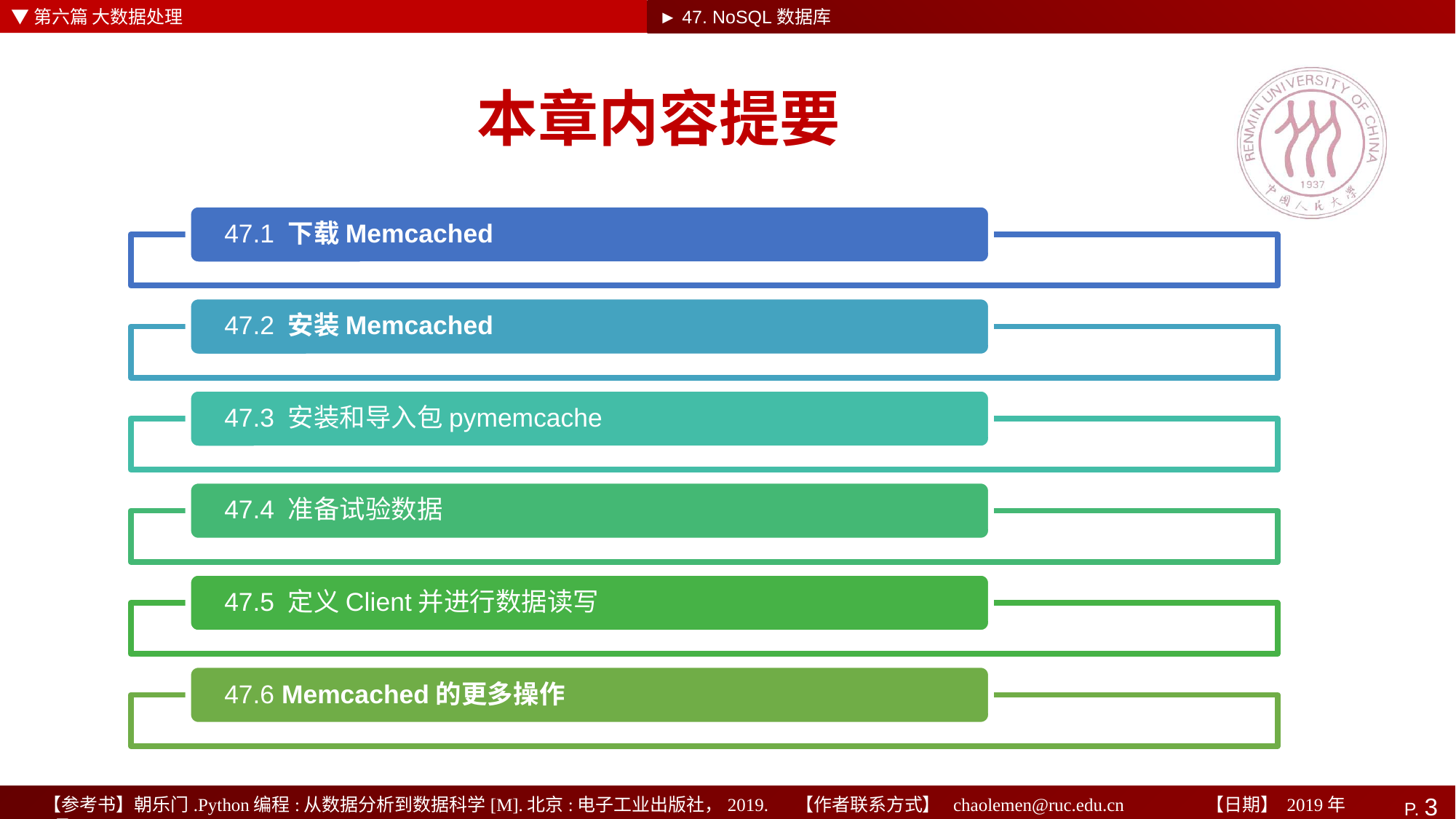

▼第六篇 大数据处理
► 47. NoSQL数据库
# 本章内容提要
47.1 下载Memcached
47.2 安装Memcached
47.3 安装和导入包pymemcache
47.4 准备试验数据
47.5 定义Client并进行数据读写
47.6 Memcached的更多操作